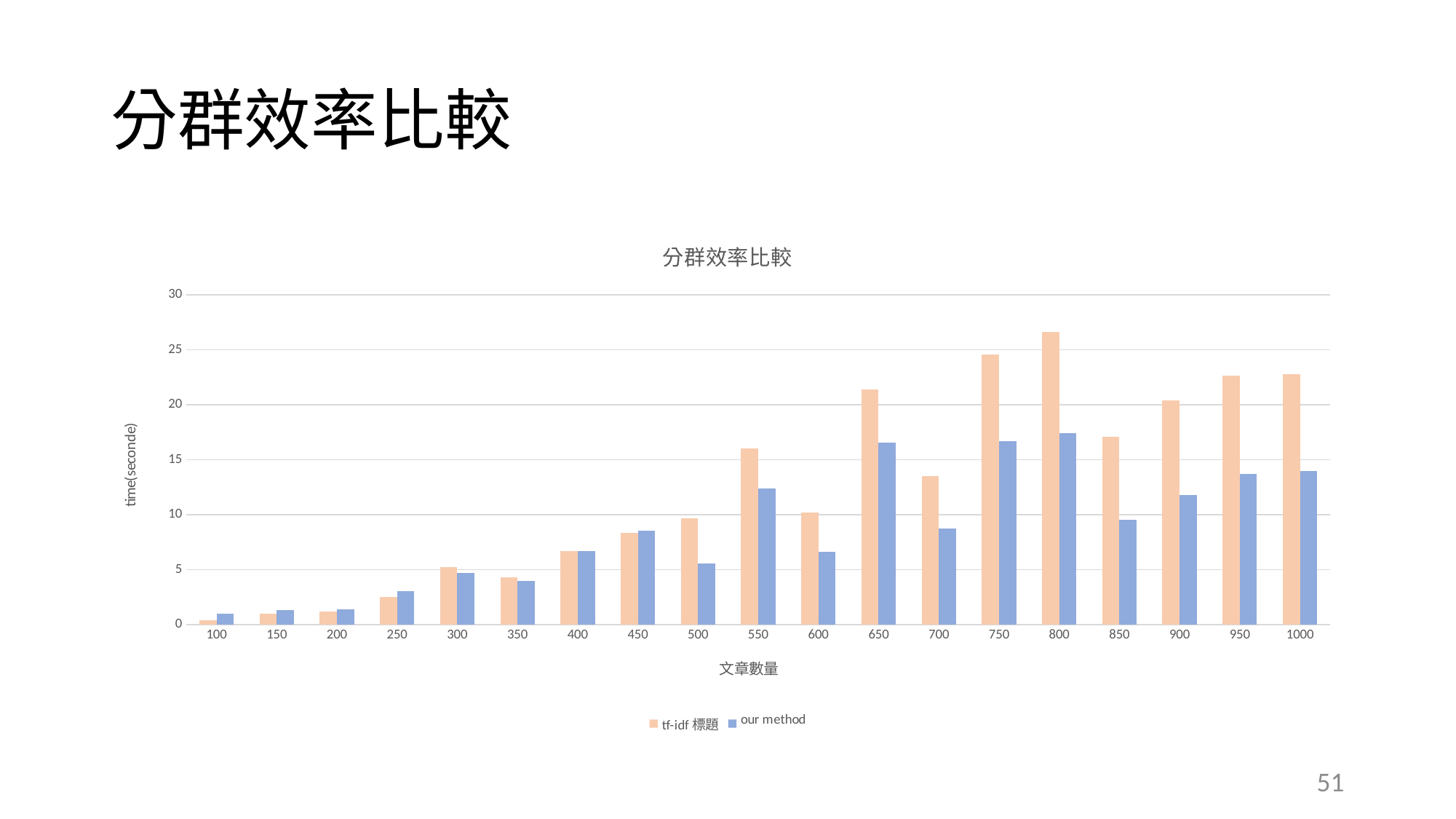

# 分群效率比較

### Chart: 分群效率比較

| Category | tf-idf標題 | our method |
|---|---|---|
| 100.0 | 0.37 | 0.99 |
| 150.0 | 0.97 | 1.29 |
| 200.0 | 1.17 | 1.39 |
| 250.0 | 2.5 | 3.06 |
| 300.0 | 5.23 | 4.67 |
| 350.0 | 4.28 | 3.97 |
| 400.0 | 6.649999999999999 | 6.68 |
| 450.0 | 8.36 | 8.5 |
| 500.0 | 9.629999999999997 | 5.53 |
| 550.0 | 16.04 | 12.34 |
| 600.0 | 10.19 | 6.58 |
| 650.0 | 21.39 | 16.53 |
| 700.0 | 13.52 | 8.75 |
| 750.0 | 24.56 | 16.68 |
| 800.0 | 26.63 | 17.4 |
| 850.0 | 17.05 | 9.55 |
| 900.0 | 20.37 | 11.78 |
| 950.0 | 22.64 | 13.71 |
| 1000.0 | 22.8 | 13.96 |
51